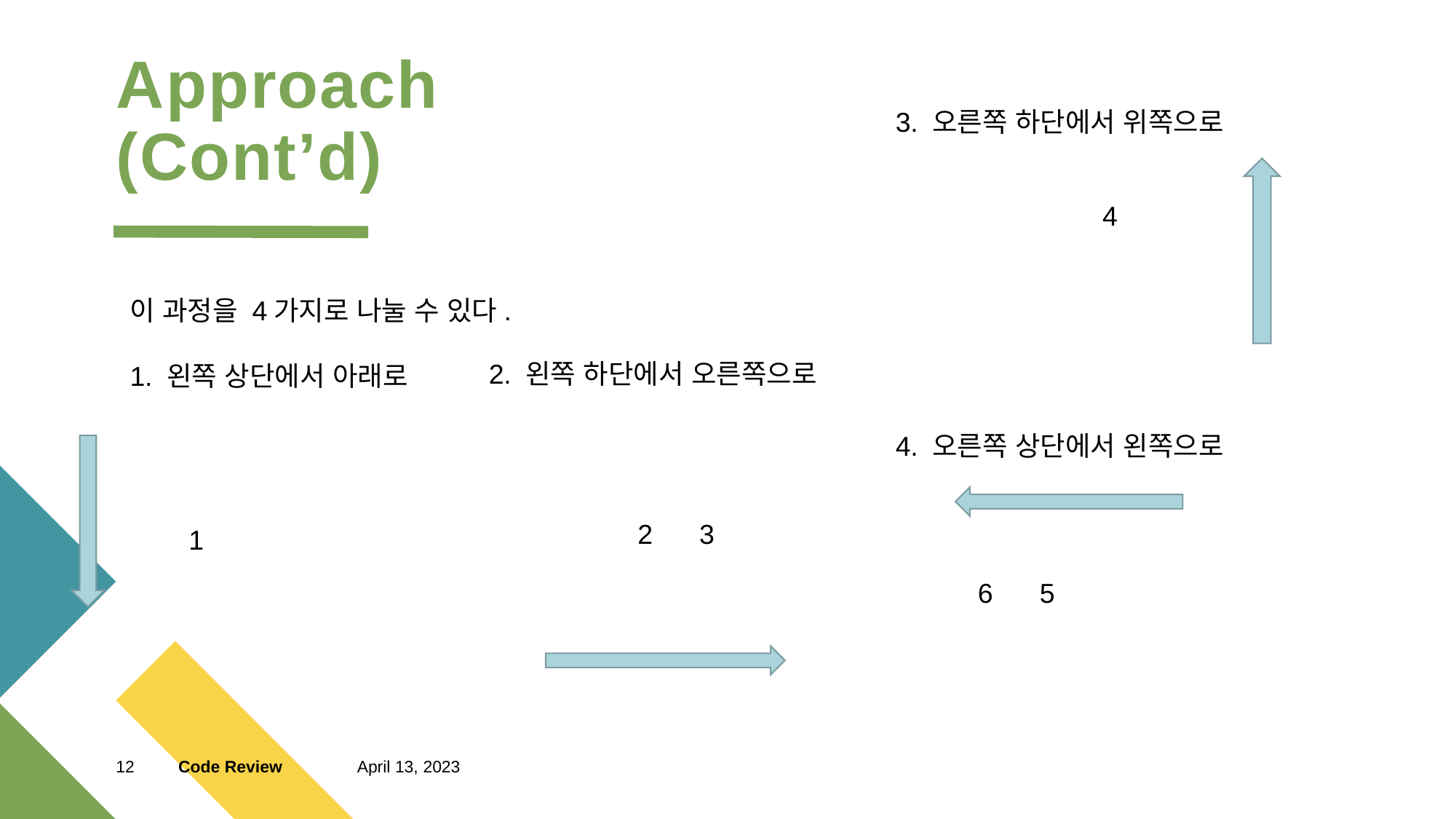

3. 오른쪽 하단에서 위쪽으로
# Approach (Cont’d)
|  |  |  |  |  |
| --- | --- | --- | --- | --- |
|  |  |  | 4 |  |
|  |  |  |  |  |
|  |  |  |  |  |

이 과정을 4가지로 나눌 수 있다.

1. 왼쪽 상단에서 아래로
2. 왼쪽 하단에서 오른쪽으로
|  |  |  |  |  |
| --- | --- | --- | --- | --- |
|  |  |  |  |  |
|  |  | 2 | 3 |  |
|  |  |  |  |  |
|  |  |  |  |  |
| --- | --- | --- | --- | --- |
|  |  |  |  |  |
|  | 1 |  |  |  |
|  |  |  |  |  |
4. 오른쪽 상단에서 왼쪽으로

|  |  |  |  |  |
| --- | --- | --- | --- | --- |
|  | 6 | 5 |  |  |
|  |  |  |  |  |
|  |  |  |  |  |

12
Code Review
April 13, 2023